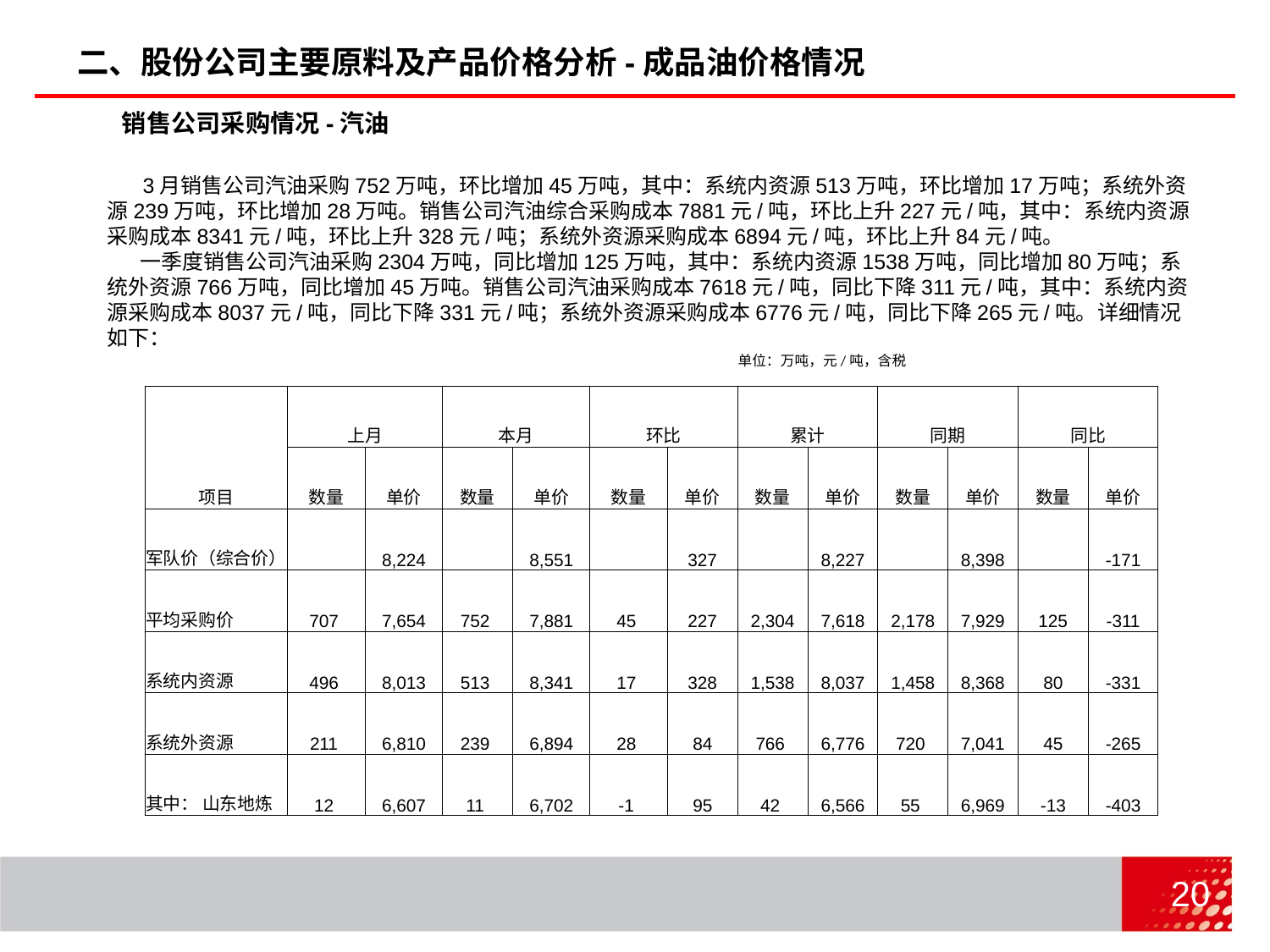

二、股份公司主要原料及产品价格分析-成品油价格情况
销售公司采购情况-汽油
      3月销售公司汽油采购752万吨，环比增加45万吨，其中：系统内资源513万吨，环比增加17万吨；系统外资源239万吨，环比增加28万吨。销售公司汽油综合采购成本7881元/吨，环比上升227元/吨，其中：系统内资源采购成本8341元/吨，环比上升328元/吨；系统外资源采购成本6894元/吨，环比上升84元/吨。
      一季度销售公司汽油采购2304万吨，同比增加125万吨，其中：系统内资源1538万吨，同比增加80万吨；系统外资源766万吨，同比增加45万吨。销售公司汽油采购成本7618元/吨，同比下降311元/吨，其中：系统内资源采购成本8037元/吨，同比下降331元/吨；系统外资源采购成本6776元/吨，同比下降265元/吨。详细情况如下：
    单位：万吨，元/吨，含税
| 项目 | 上月 |  | 本月 |  | 环比 |  | 累计 |  | 同期 |  | 同比 |  |
| --- | --- | --- | --- | --- | --- | --- | --- | --- | --- | --- | --- | --- |
|  | 数量 | 单价 | 数量 | 单价 | 数量 | 单价 | 数量 | 单价 | 数量 | 单价 | 数量 | 单价 |
| 军队价（综合价） |  | 8,224 |  | 8,551 |  | 327 |  | 8,227 |  | 8,398 |  | -171 |
| 平均采购价 | 707 | 7,654 | 752 | 7,881 | 45 | 227 | 2,304 | 7,618 | 2,178 | 7,929 | 125 | -311 |
| 系统内资源 | 496 | 8,013 | 513 | 8,341 | 17 | 328 | 1,538 | 8,037 | 1,458 | 8,368 | 80 | -331 |
| 系统外资源 | 211 | 6,810 | 239 | 6,894 | 28 | 84 | 766 | 6,776 | 720 | 7,041 | 45 | -265 |
| 其中： 山东地炼 | 12 | 6,607 | 11 | 6,702 | -1 | 95 | 42 | 6,566 | 55 | 6,969 | -13 | -403 |
2019/4/25
20